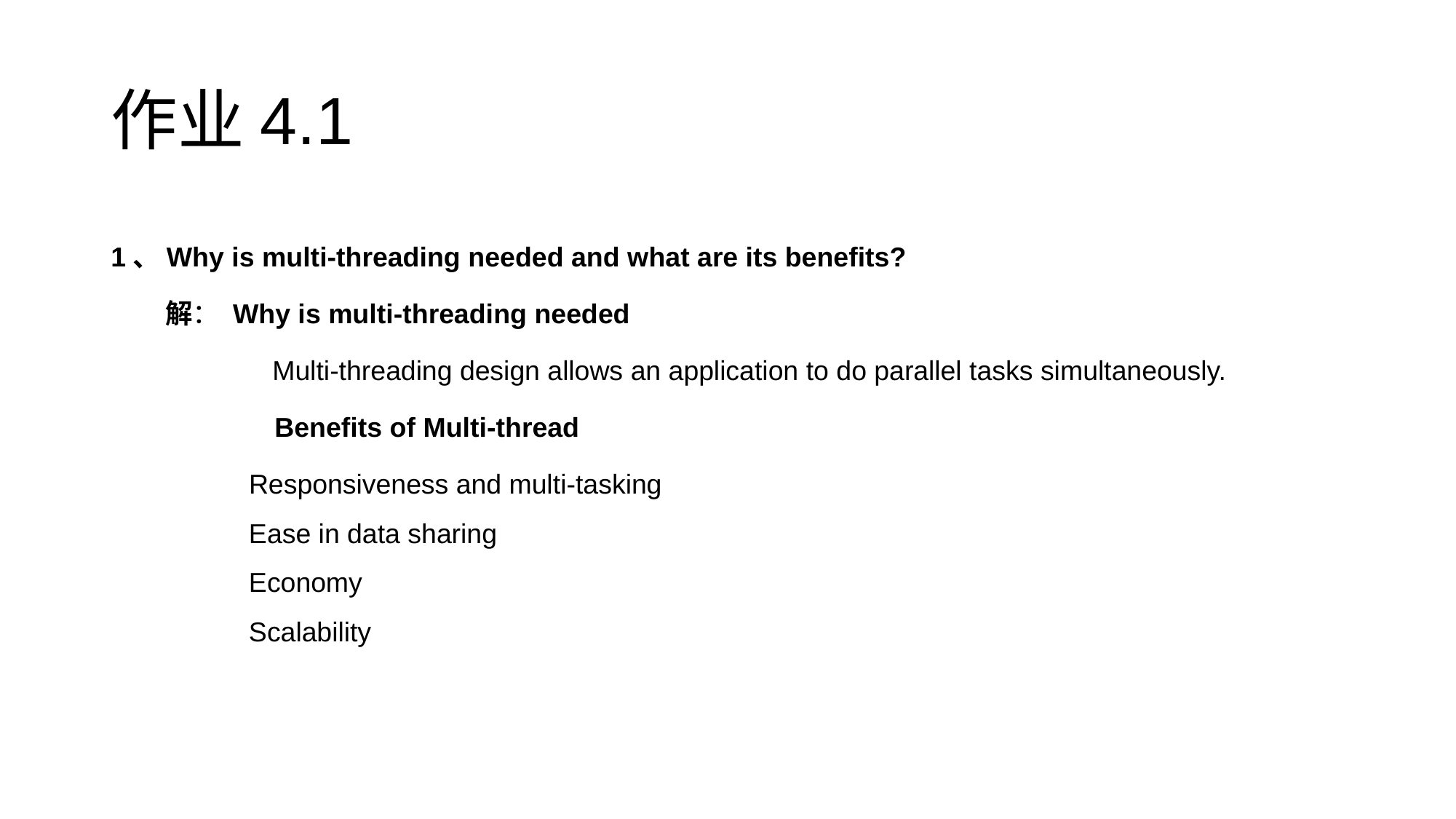

# 作业4.1
1、Why is multi-threading needed and what are its benefits?
解： Why is multi-threading needed
              Multi-threading design allows an application to do parallel tasks simultaneously.
	Benefits of Multi-thread
    Responsiveness and multi-tasking
    Ease in data sharing
    Economy
    Scalability